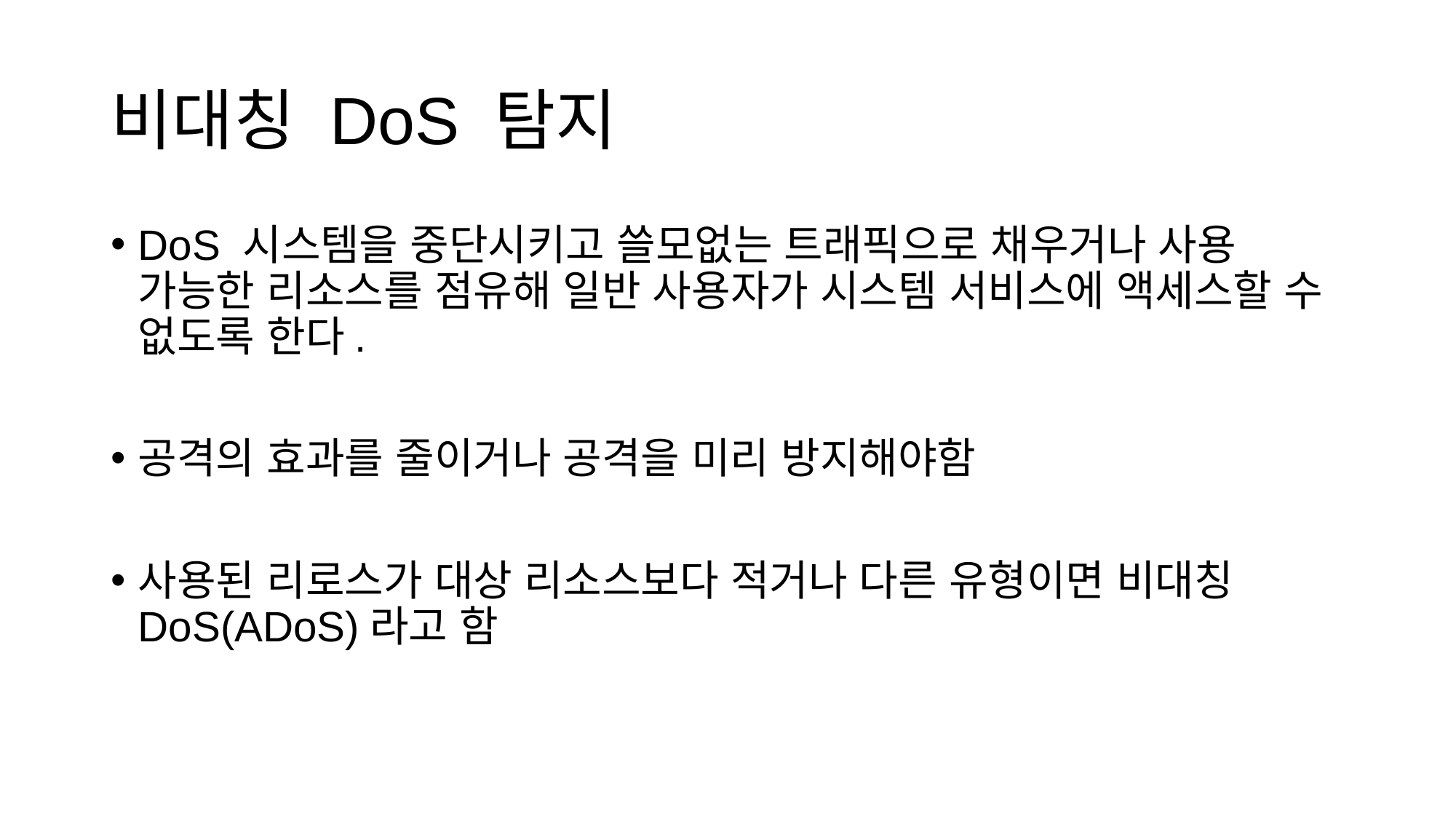

# 비대칭 DoS 탐지
DoS 시스템을 중단시키고 쓸모없는 트래픽으로 채우거나 사용 가능한 리소스를 점유해 일반 사용자가 시스템 서비스에 액세스할 수 없도록 한다.

공격의 효과를 줄이거나 공격을 미리 방지해야함

사용된 리로스가 대상 리소스보다 적거나 다른 유형이면 비대칭 DoS(ADoS)라고 함